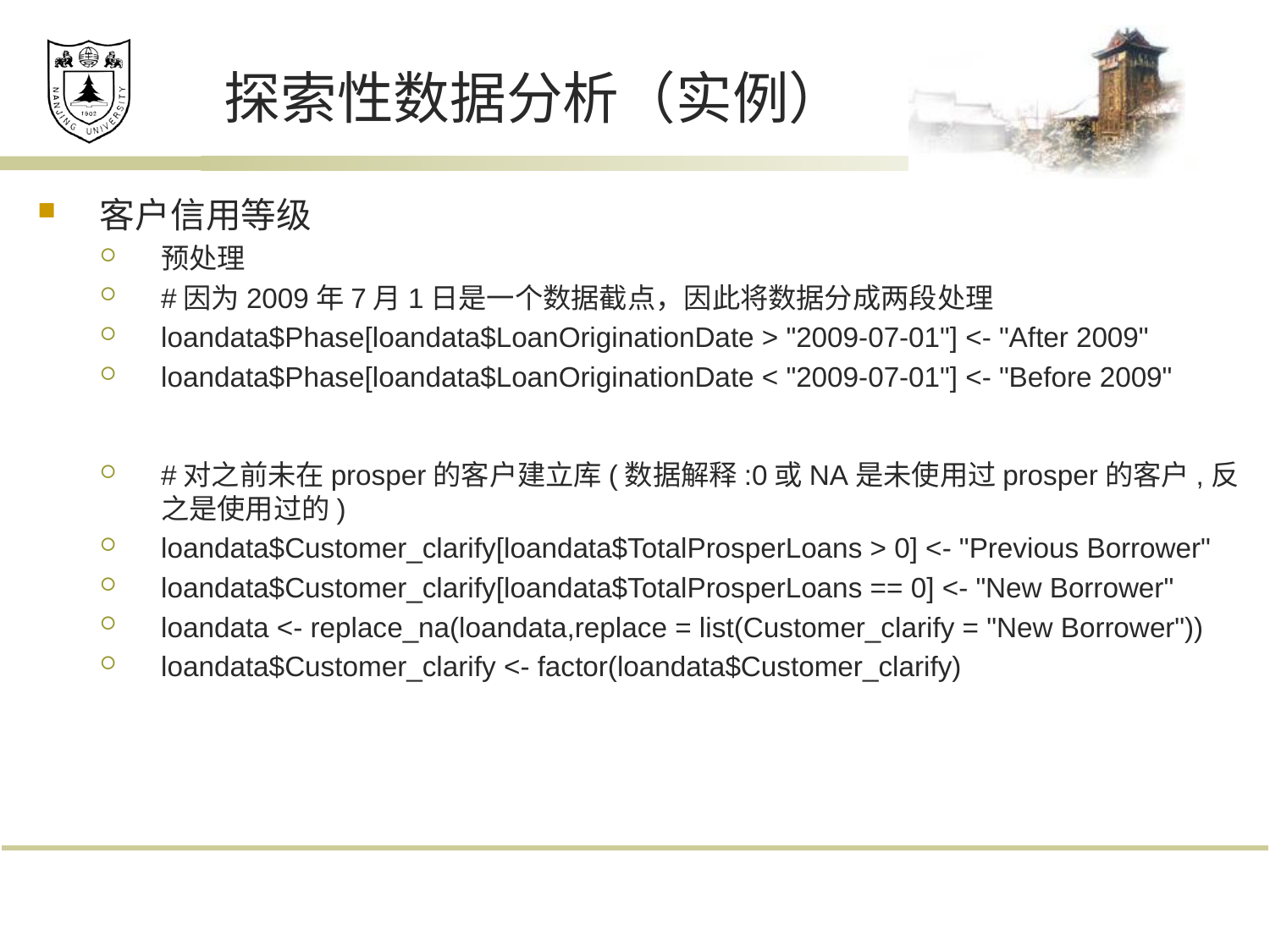

# 探索性数据分析（实例）
客户信用等级
预处理
#因为2009年7月1日是一个数据截点，因此将数据分成两段处理
loandata$Phase[loandata$LoanOriginationDate > "2009-07-01"] <- "After 2009"
loandata$Phase[loandata$LoanOriginationDate < "2009-07-01"] <- "Before 2009"

#对之前未在prosper的客户建立库(数据解释:0或NA是未使用过prosper的客户,反之是使用过的)
loandata$Customer_clarify[loandata$TotalProsperLoans > 0] <- "Previous Borrower"
loandata$Customer_clarify[loandata$TotalProsperLoans == 0] <- "New Borrower"
loandata <- replace_na(loandata,replace = list(Customer_clarify = "New Borrower"))
loandata$Customer_clarify <- factor(loandata$Customer_clarify)